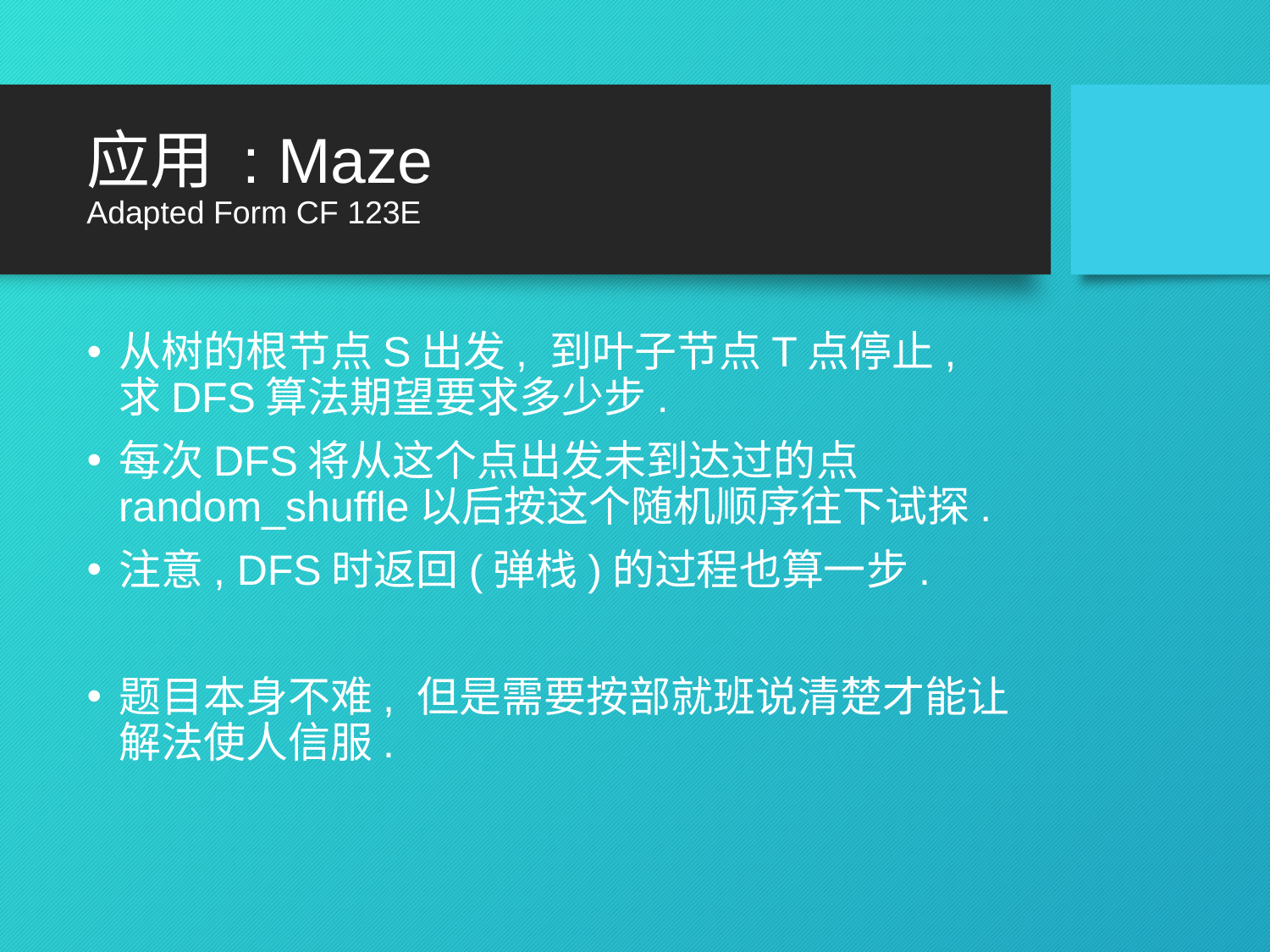

# 应用 : Maze Adapted Form CF 123E
从树的根节点S出发, 到叶子节点T点停止, 求DFS算法期望要求多少步.
每次DFS将从这个点出发未到达过的点random_shuffle以后按这个随机顺序往下试探.
注意, DFS时返回(弹栈)的过程也算一步.

题目本身不难, 但是需要按部就班说清楚才能让解法使人信服.